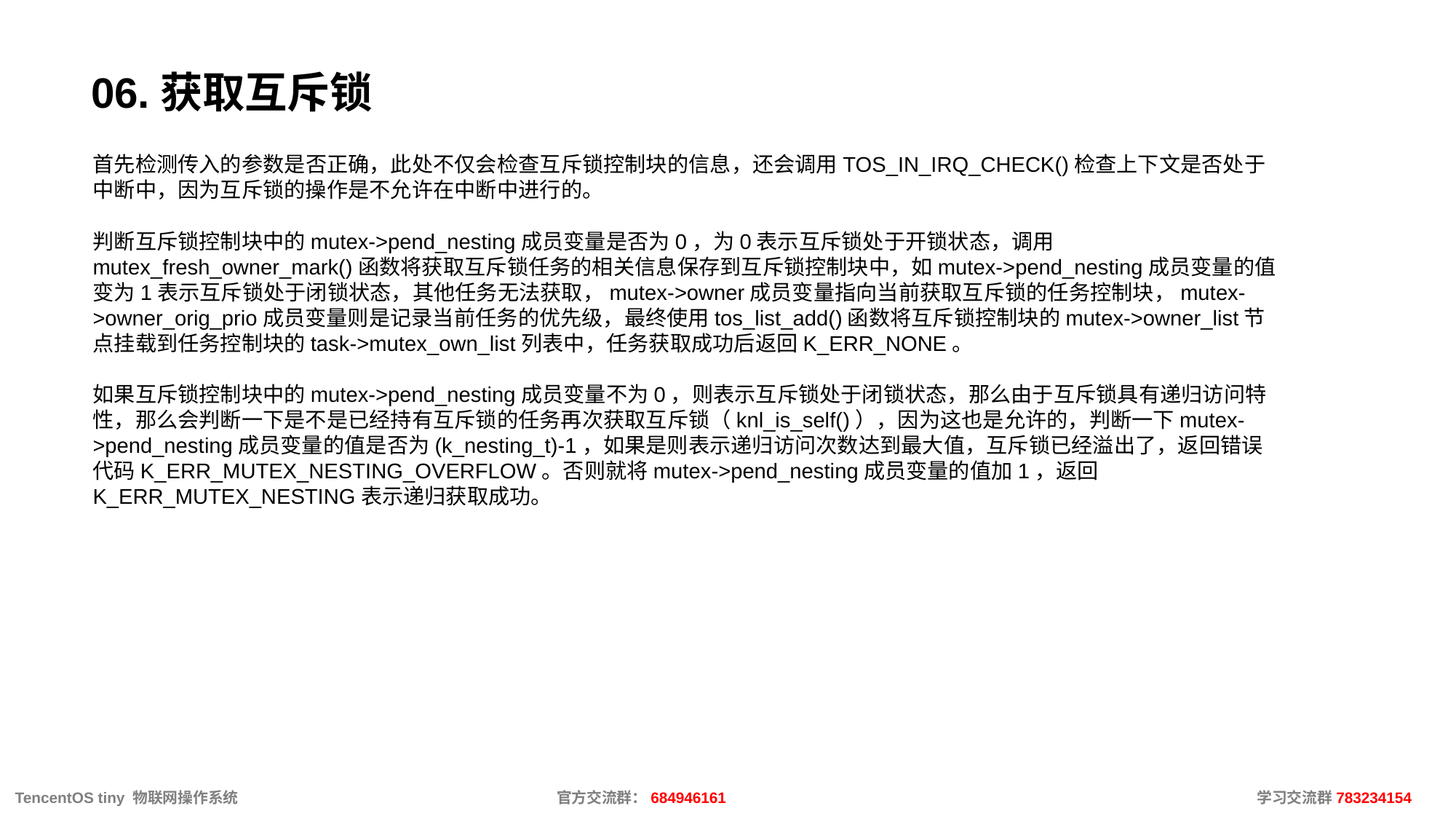

# 06.获取互斥锁
首先检测传入的参数是否正确，此处不仅会检查互斥锁控制块的信息，还会调用TOS_IN_IRQ_CHECK()检查上下文是否处于中断中，因为互斥锁的操作是不允许在中断中进行的。

判断互斥锁控制块中的mutex->pend_nesting成员变量是否为0，为0表示互斥锁处于开锁状态，调用mutex_fresh_owner_mark()函数将获取互斥锁任务的相关信息保存到互斥锁控制块中，如mutex->pend_nesting成员变量的值变为1表示互斥锁处于闭锁状态，其他任务无法获取，mutex->owner成员变量指向当前获取互斥锁的任务控制块，mutex->owner_orig_prio成员变量则是记录当前任务的优先级，最终使用tos_list_add()函数将互斥锁控制块的mutex->owner_list节点挂载到任务控制块的task->mutex_own_list列表中，任务获取成功后返回K_ERR_NONE。

如果互斥锁控制块中的mutex->pend_nesting成员变量不为0，则表示互斥锁处于闭锁状态，那么由于互斥锁具有递归访问特性，那么会判断一下是不是已经持有互斥锁的任务再次获取互斥锁（knl_is_self()），因为这也是允许的，判断一下mutex->pend_nesting成员变量的值是否为(k_nesting_t)-1，如果是则表示递归访问次数达到最大值，互斥锁已经溢出了，返回错误代码K_ERR_MUTEX_NESTING_OVERFLOW。否则就将mutex->pend_nesting成员变量的值加1，返回K_ERR_MUTEX_NESTING表示递归获取成功。

 TencentOS tiny 物联网操作系统			官方交流群：684946161					          学习交流群：783234154